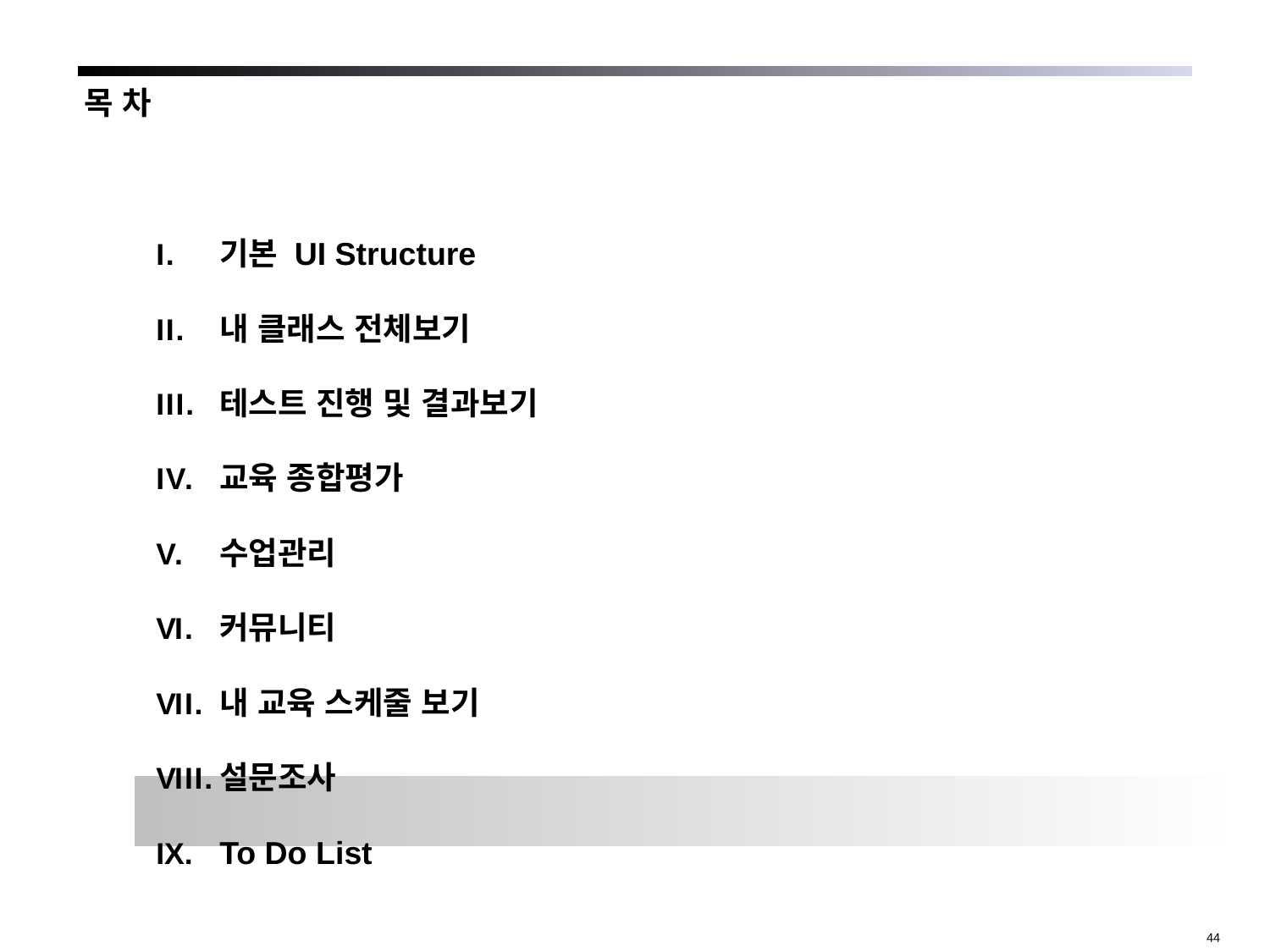

목 차
기본 UI Structure
내 클래스 전체보기
테스트 진행 및 결과보기
교육 종합평가
수업관리
커뮤니티
내 교육 스케줄 보기
설문조사
To Do List